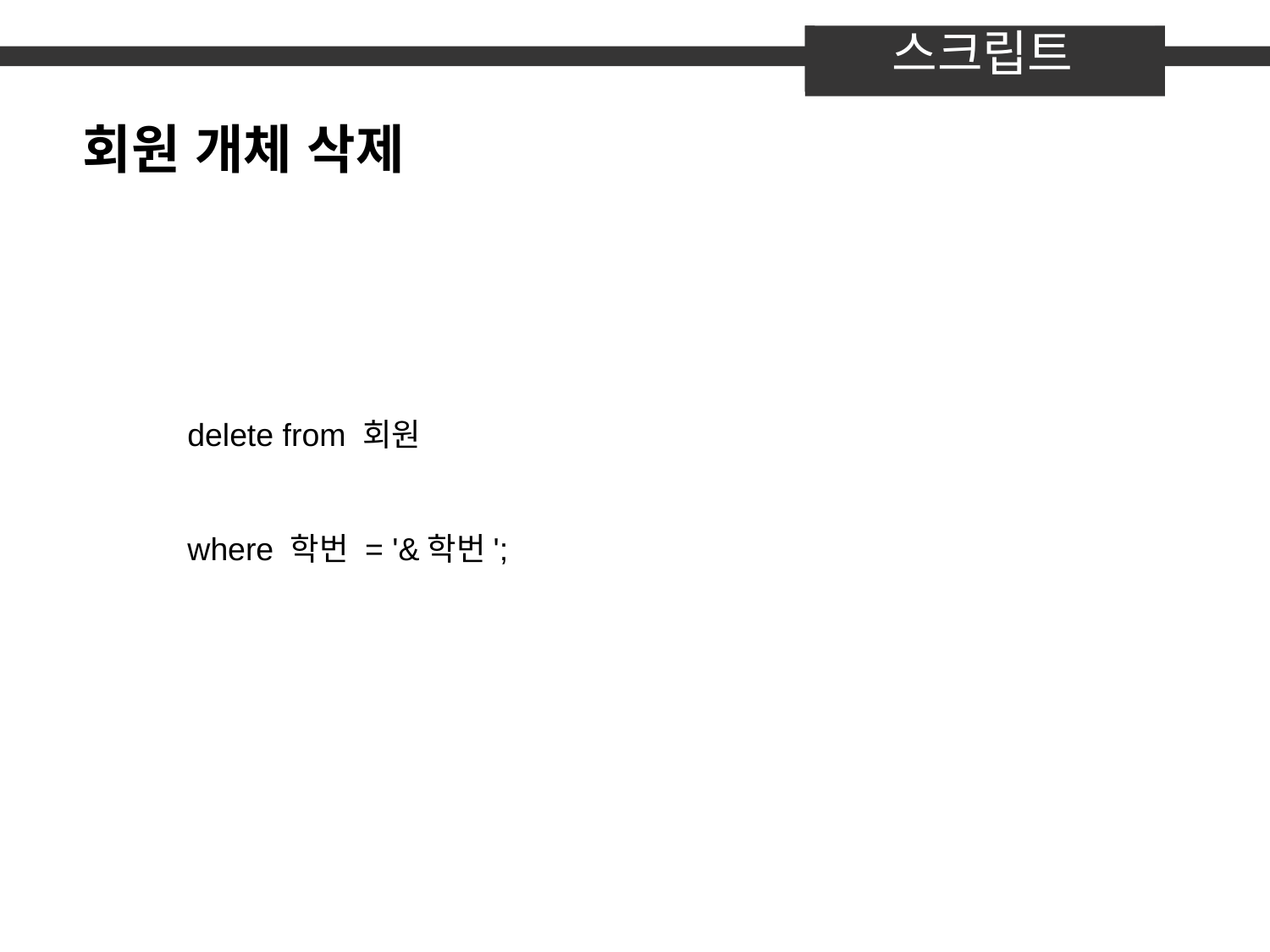

스크립트

회원 개체 삭제
삽입, 삭제 변경 각 1개
검색 3개 이상…
delete from 회원

where 학번 = '&학번';